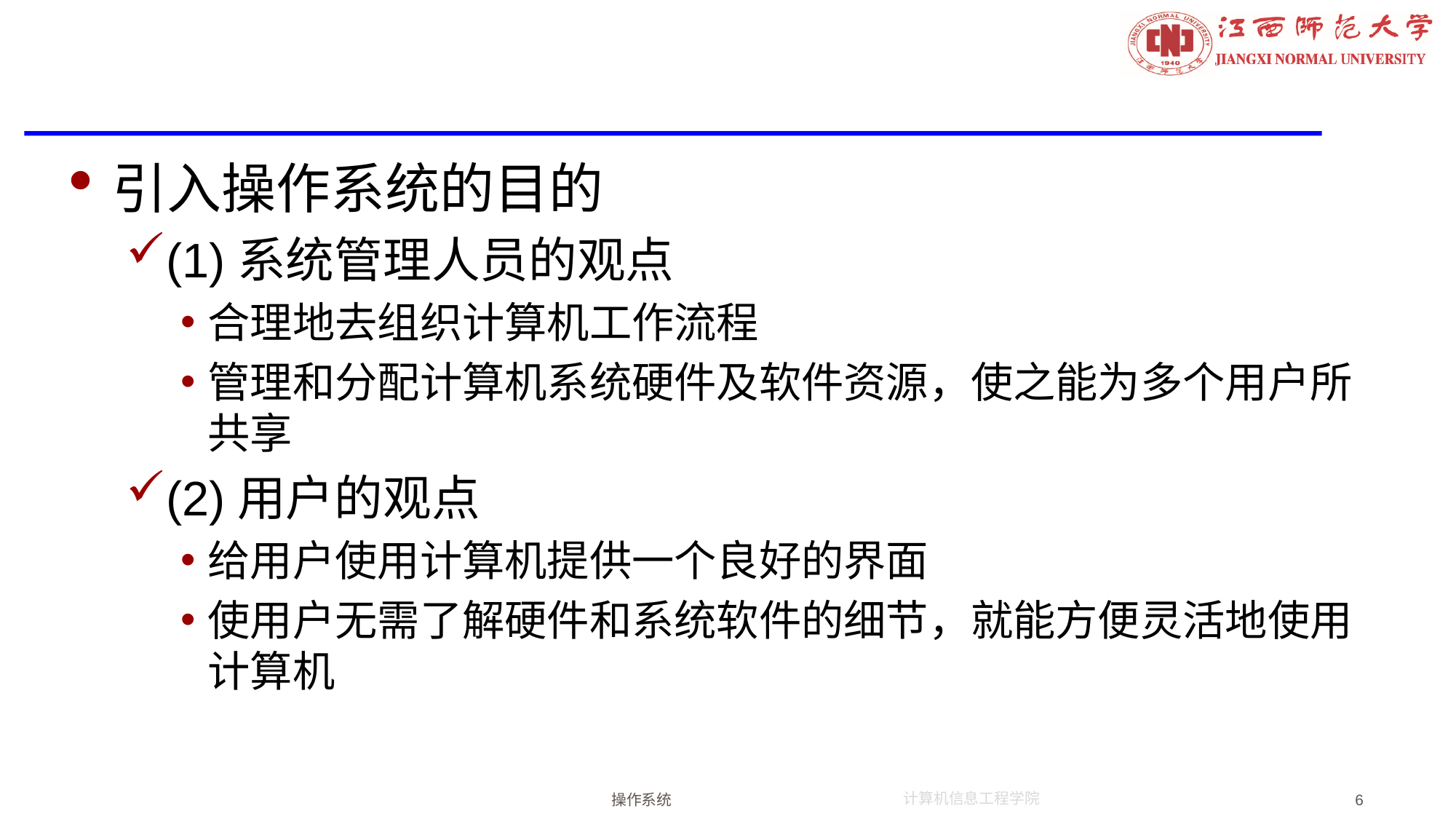

#
引入操作系统的目的
(1)系统管理人员的观点
合理地去组织计算机工作流程
管理和分配计算机系统硬件及软件资源，使之能为多个用户所共享
(2)用户的观点
给用户使用计算机提供一个良好的界面
使用户无需了解硬件和系统软件的细节，就能方便灵活地使用计算机

操作系统
6